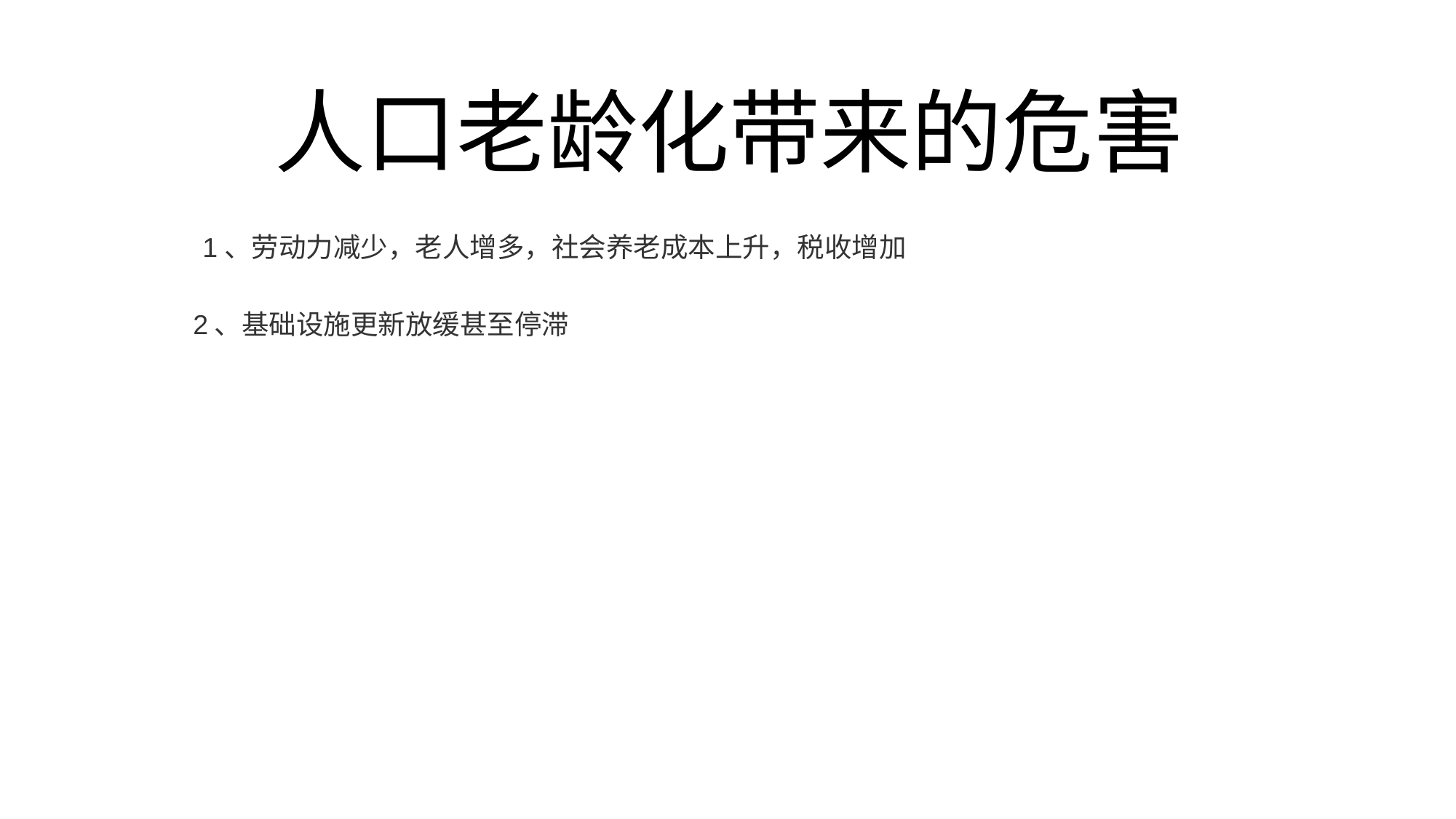

# 人口老龄化带来的危害
1、劳动力减少，老人增多，社会养老成本上升，税收增加
2、基础设施更新放缓甚至停滞